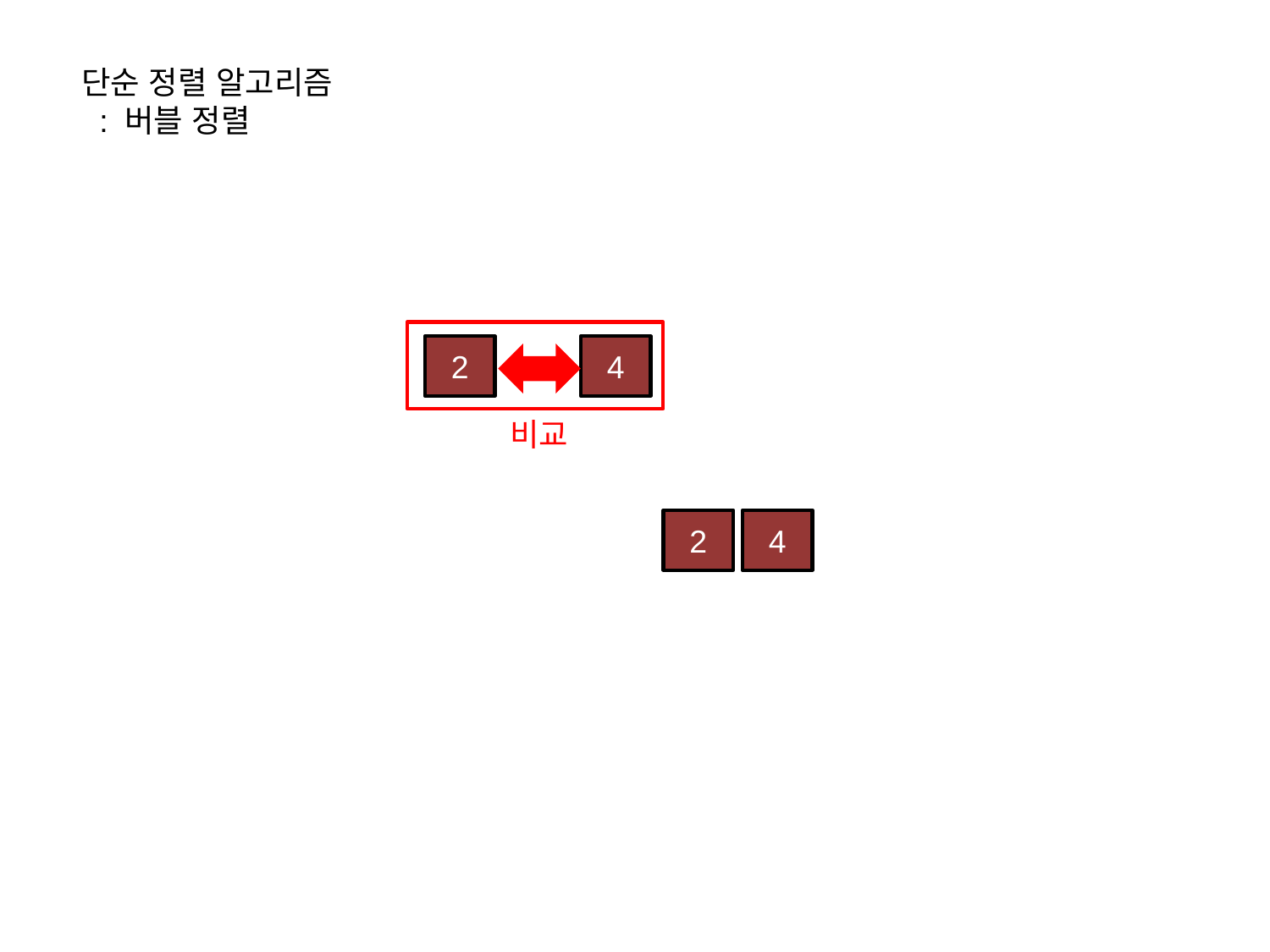

단순 정렬 알고리즘
  : 버블 정렬

2
4

비교
2
4